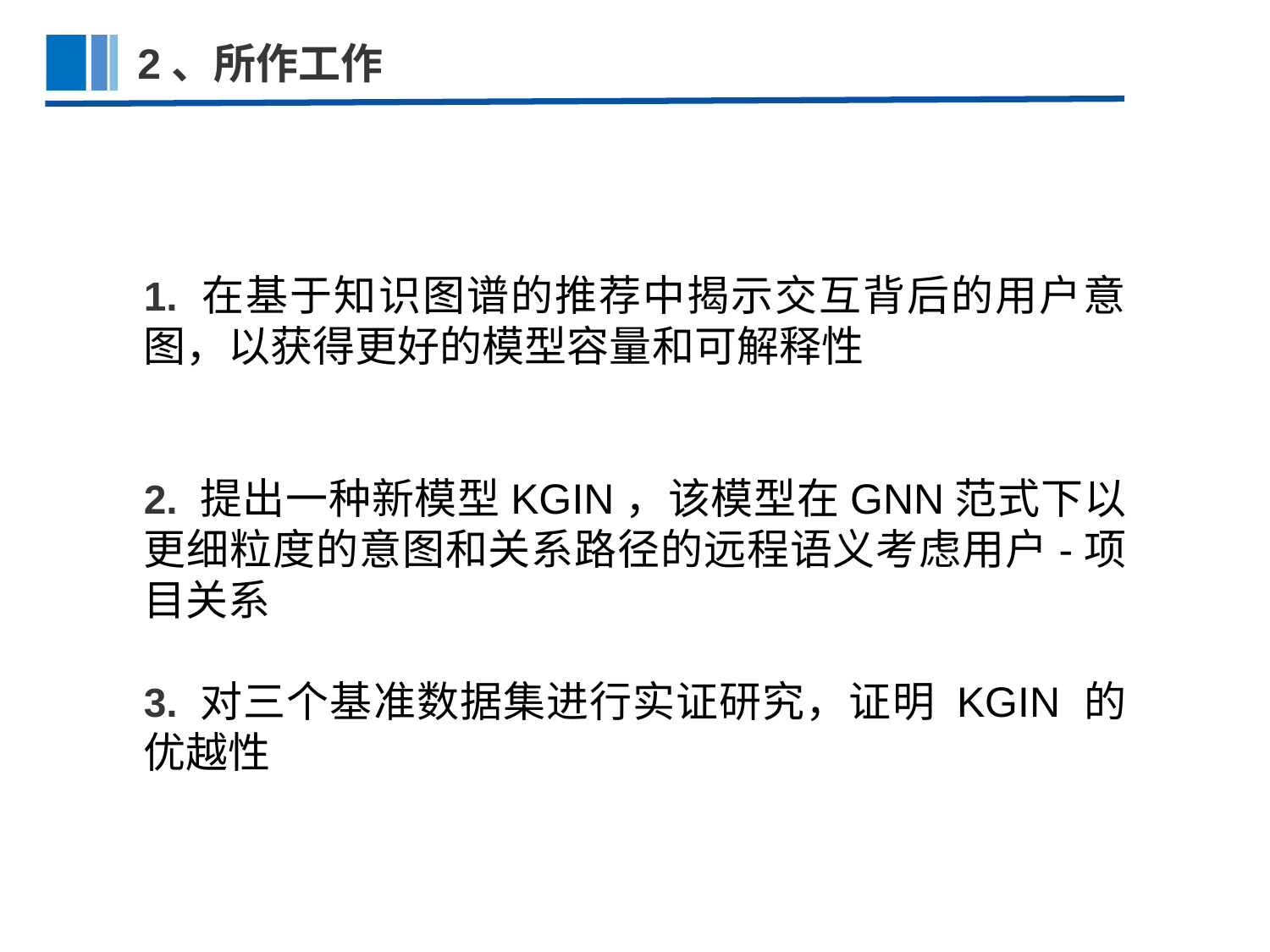

2、所作工作

1. 在基于知识图谱的推荐中揭示交互背后的用户意图，以获得更好的模型容量和可解释性

2. 提出一种新模型KGIN，该模型在GNN范式下以更细粒度的意图和关系路径的远程语义考虑用户-项目关系

3. 对三个基准数据集进行实证研究，证明 KGIN 的优越性